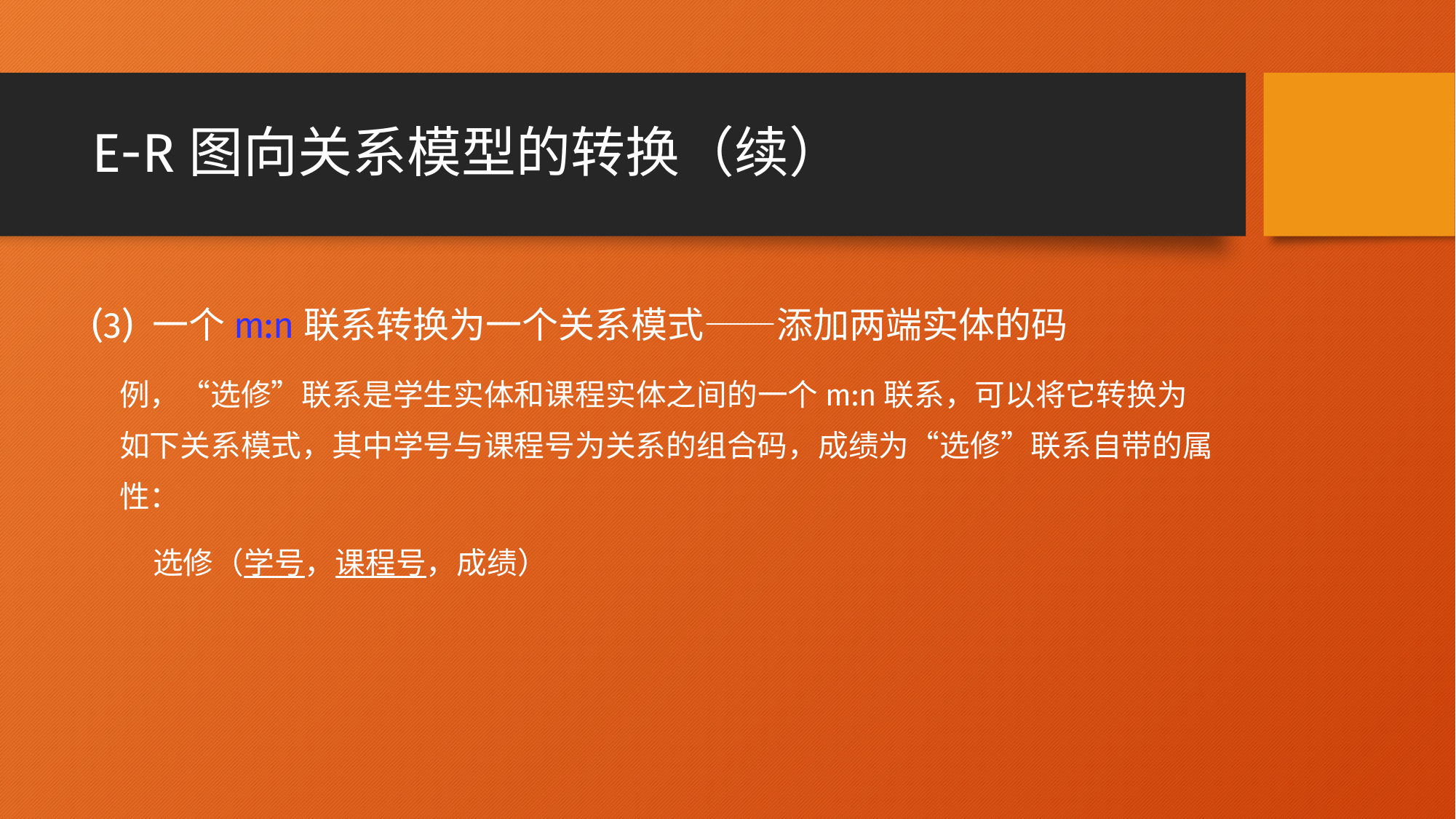

# E-R图向关系模型的转换（续）
(3) 一个m:n联系转换为一个关系模式——添加两端实体的码
	例，“选修”联系是学生实体和课程实体之间的一个m:n联系，可以将它转换为如下关系模式，其中学号与课程号为关系的组合码，成绩为“选修”联系自带的属性：
　　选修（学号，课程号，成绩）